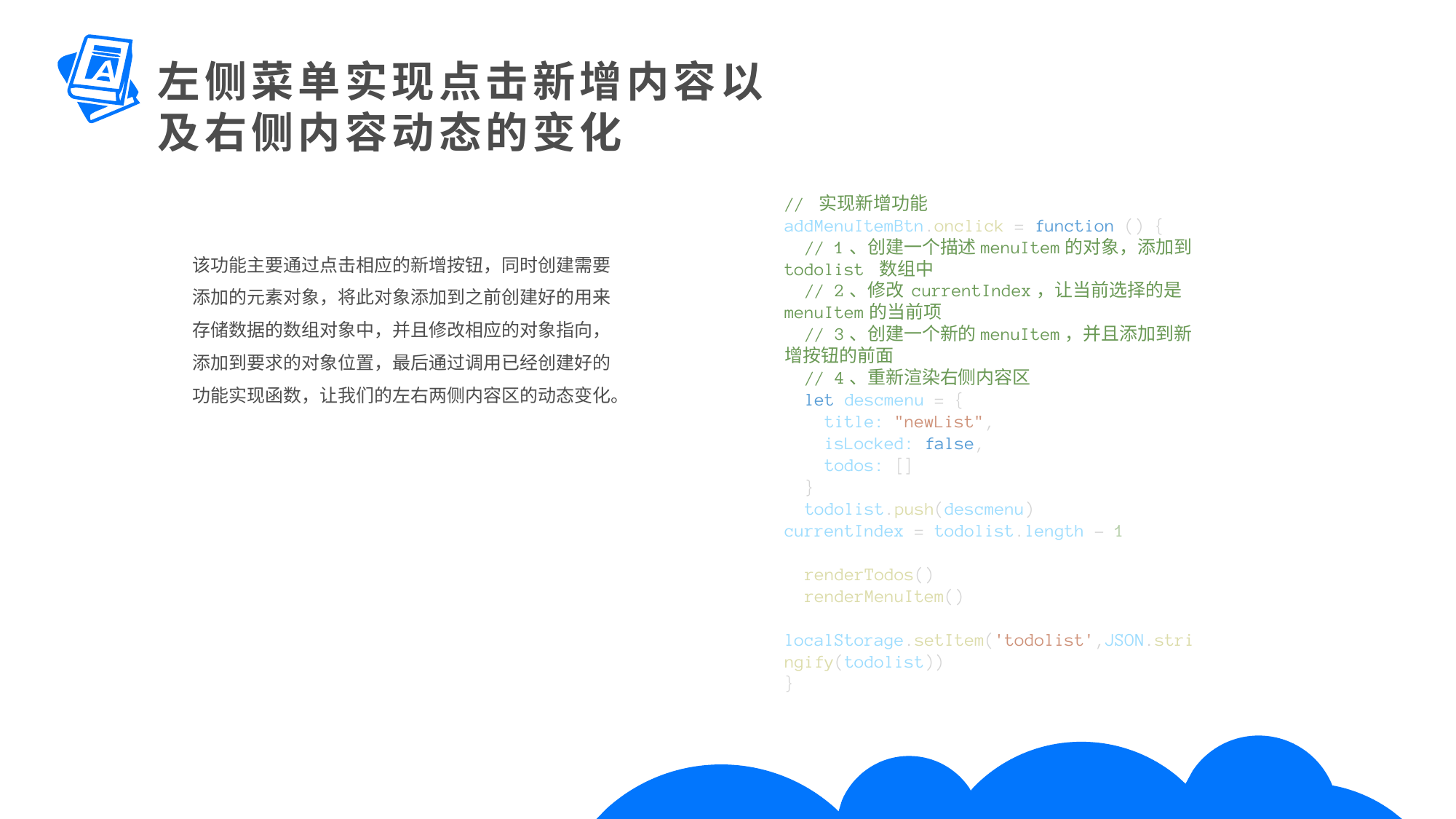

左侧菜单实现点击新增内容以及右侧内容动态的变化
// 实现新增功能
addMenuItemBtn.onclick = function () {
  // 1、创建一个描述menuItem的对象，添加到 todolist 数组中
  // 2、修改 currentIndex，让当前选择的是menuItem的当前项
  // 3、创建一个新的menuItem，并且添加到新增按钮的前面
  // 4、重新渲染右侧内容区
  let descmenu = {
    title: "newList",
    isLocked: false,
    todos: []
  }
  todolist.push(descmenu)
currentIndex = todolist.length - 1
  renderTodos()
  renderMenuItem()
  localStorage.setItem('todolist',JSON.stringify(todolist))
}

该功能主要通过点击相应的新增按钮，同时创建需要添加的元素对象，将此对象添加到之前创建好的用来存储数据的数组对象中，并且修改相应的对象指向，添加到要求的对象位置，最后通过调用已经创建好的功能实现函数，让我们的左右两侧内容区的动态变化。